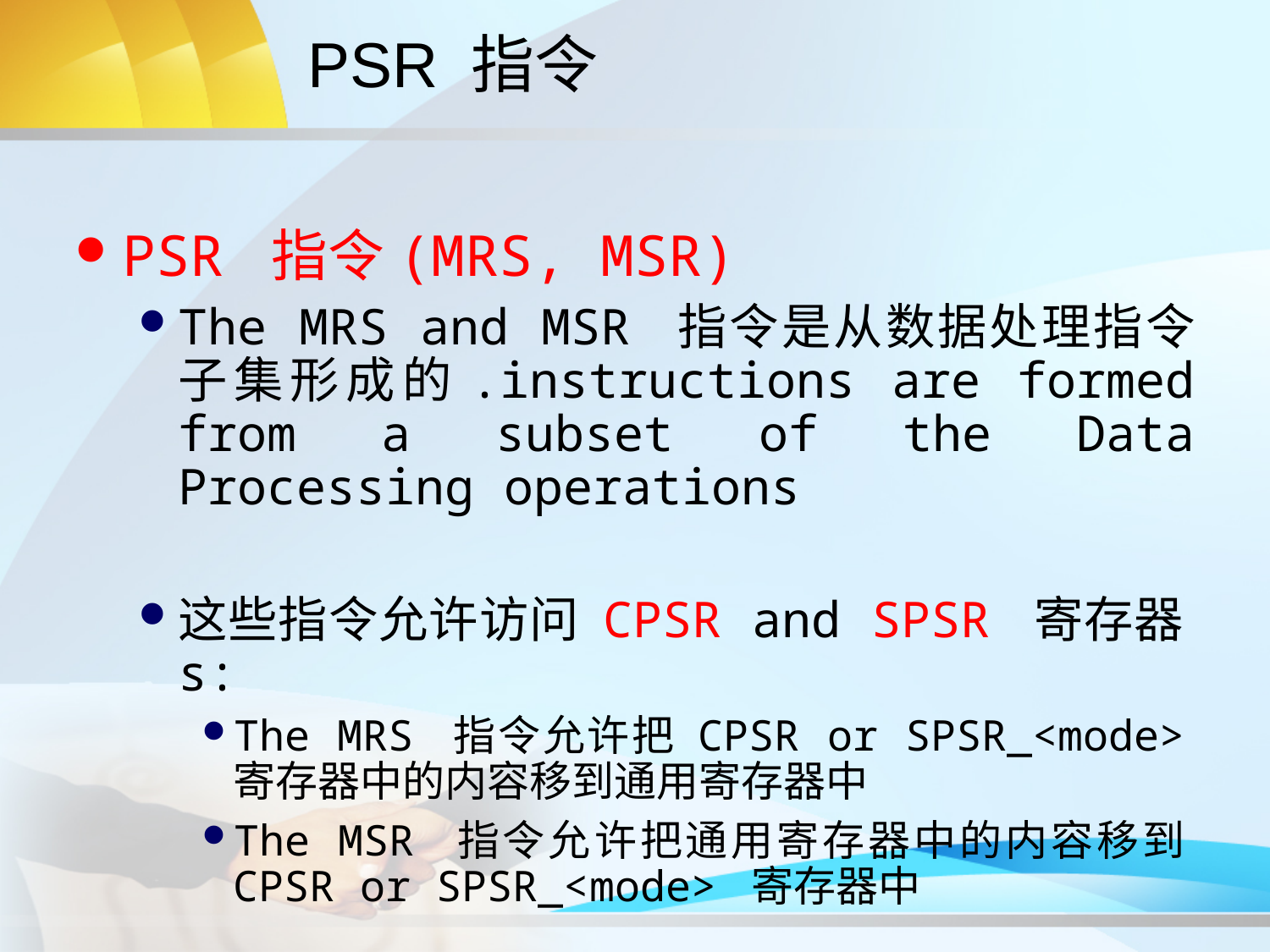

# PSR 指令
PSR 指令(MRS, MSR)
The MRS and MSR 指令是从数据处理指令子集形成的.instructions are formed from a subset of the Data Processing operations

这些指令允许访问 CPSR and SPSR 寄存器s:
The MRS 指令允许把 CPSR or SPSR_<mode>寄存器中的内容移到通用寄存器中
The MSR 指令允许把通用寄存器中的内容移到CPSR or SPSR_<mode> 寄存器中